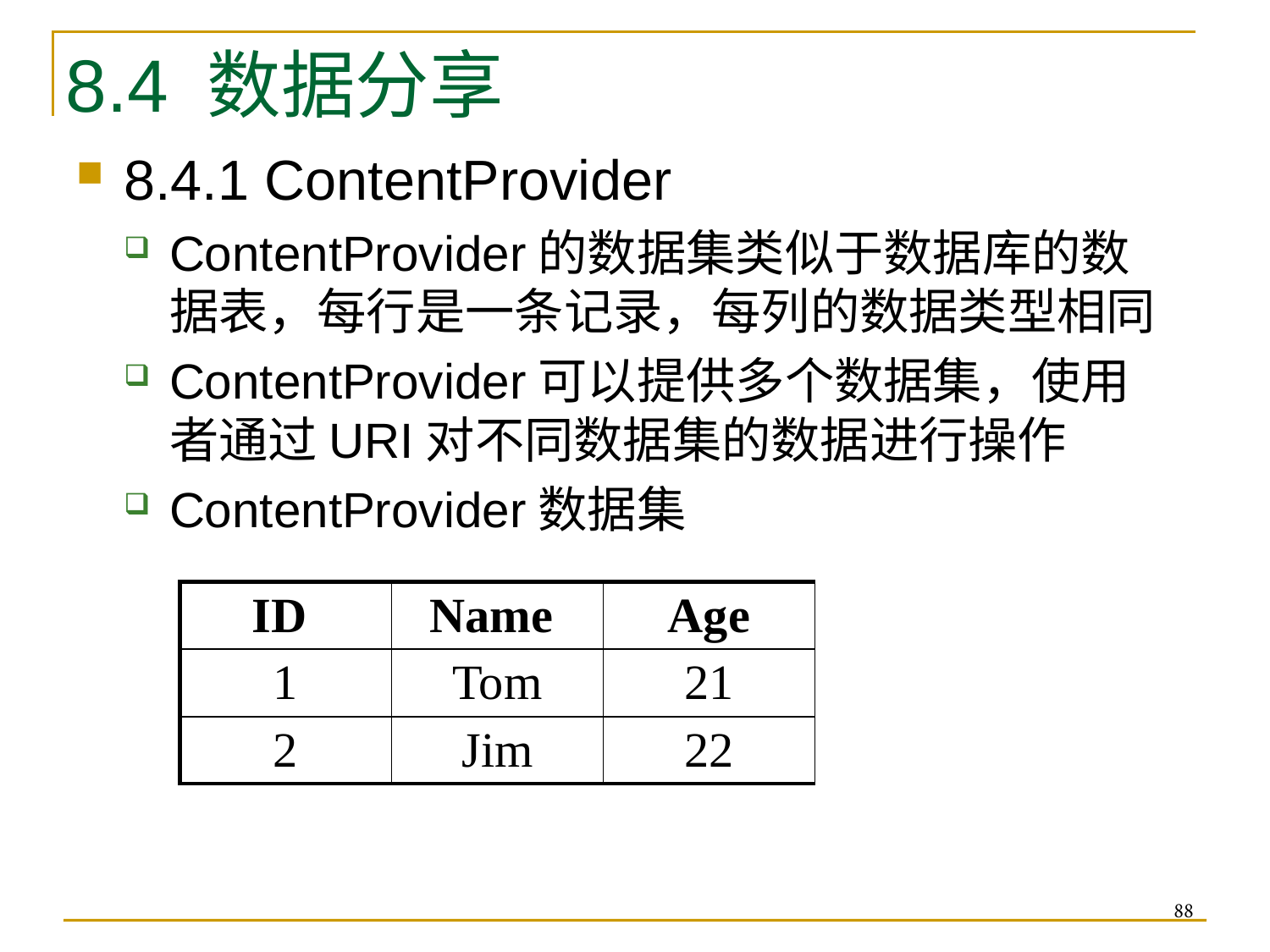

# 8.4 数据分享
8.4.1 ContentProvider
ContentProvider的数据集类似于数据库的数据表，每行是一条记录，每列的数据类型相同
ContentProvider可以提供多个数据集，使用者通过URI对不同数据集的数据进行操作
ContentProvider数据集
| ID | Name | Age |
| --- | --- | --- |
| 1 | Tom | 21 |
| 2 | Jim | 22 |
88